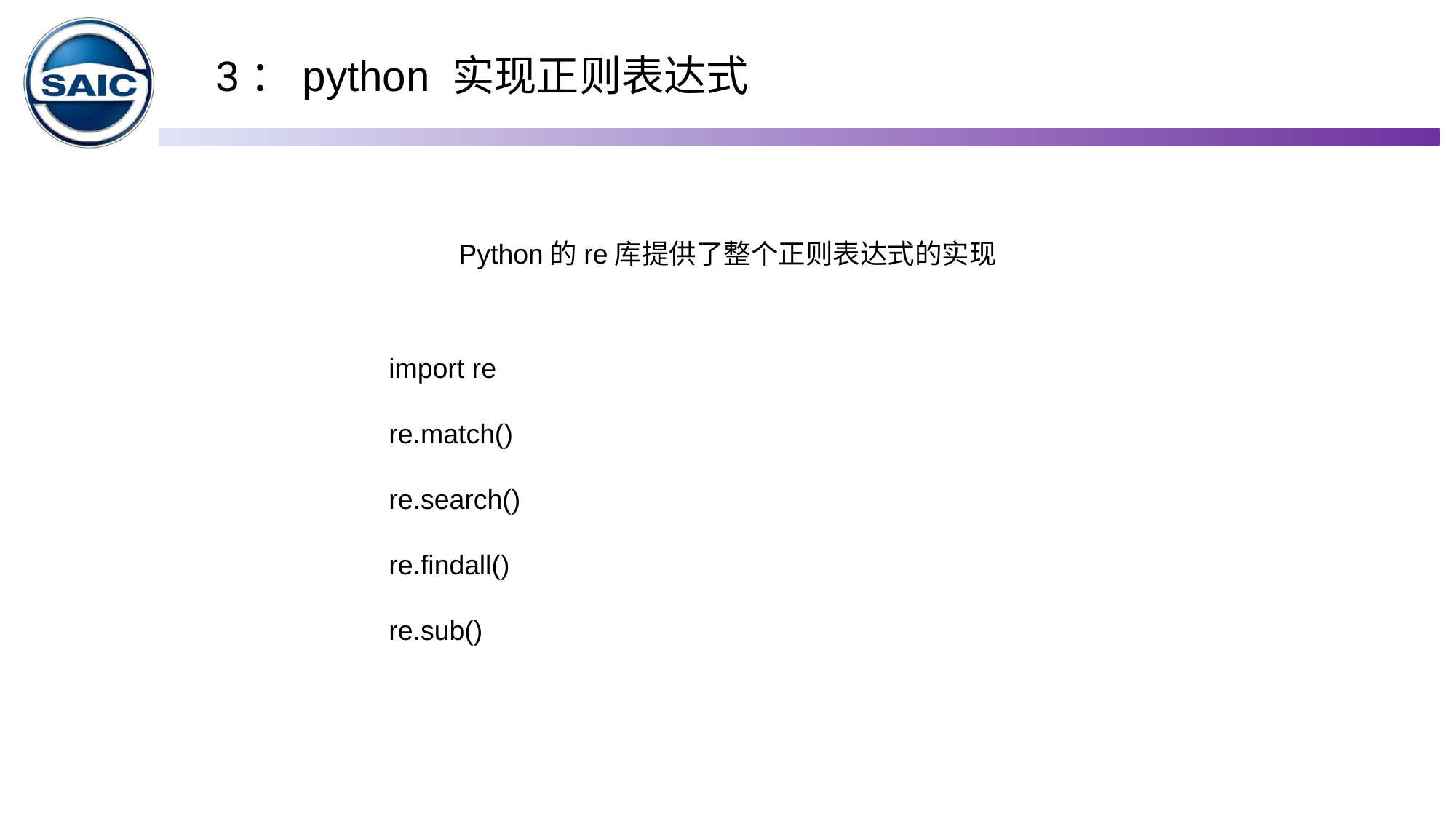

3：python 实现正则表达式
Python的re库提供了整个正则表达式的实现
import re

re.match()

re.search()

re.findall()

re.sub()